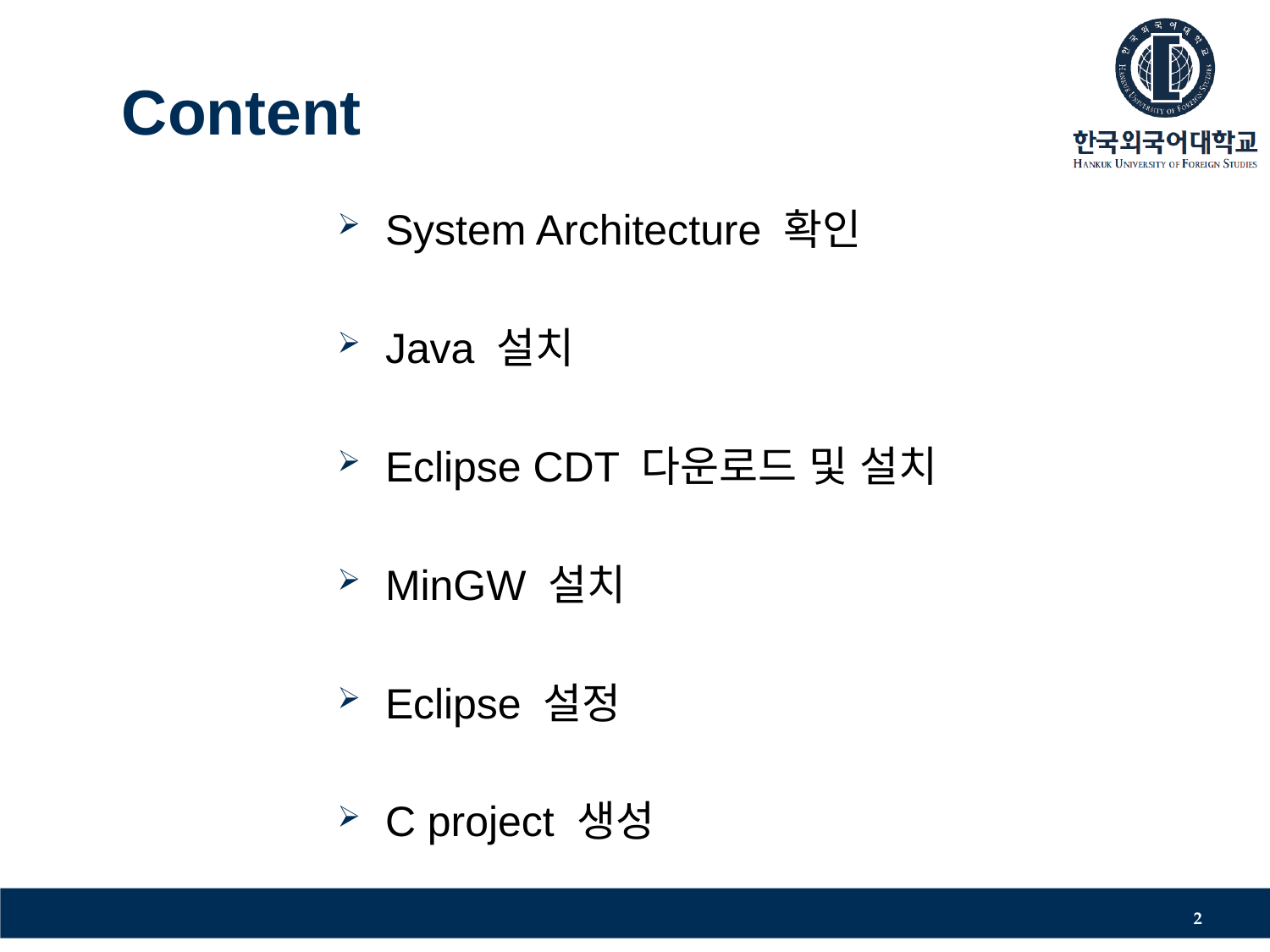

# Content
System Architecture 확인

Java 설치

Eclipse CDT 다운로드 및 설치

MinGW 설치

Eclipse 설정

C project 생성

2